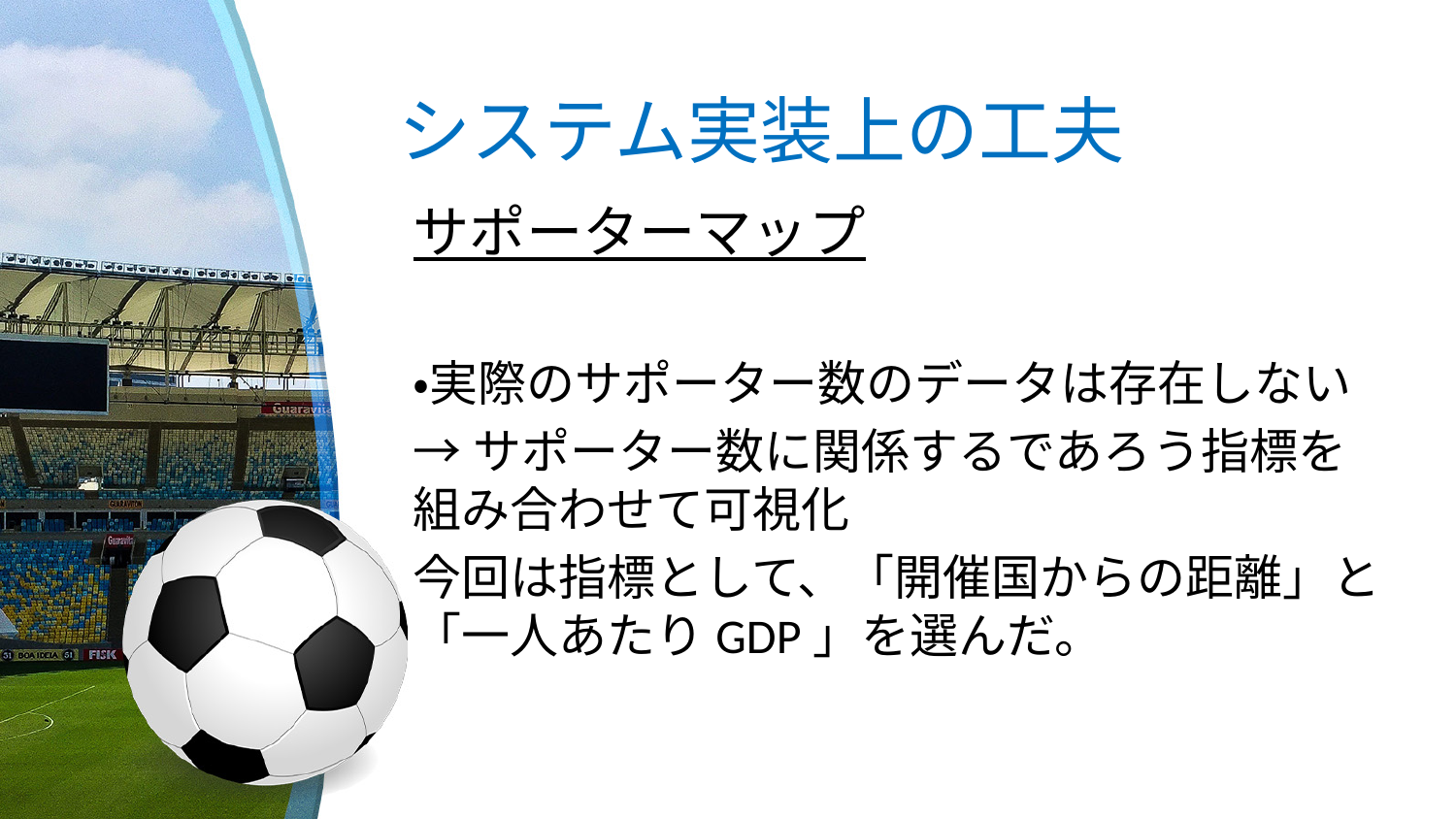

# システム実装上の工夫
サポーターマップ

・実際のサポーター数のデータは存在しない
→サポーター数に関係するであろう指標を組み合わせて可視化
今回は指標として、「開催国からの距離」と「一人あたりGDP」を選んだ。